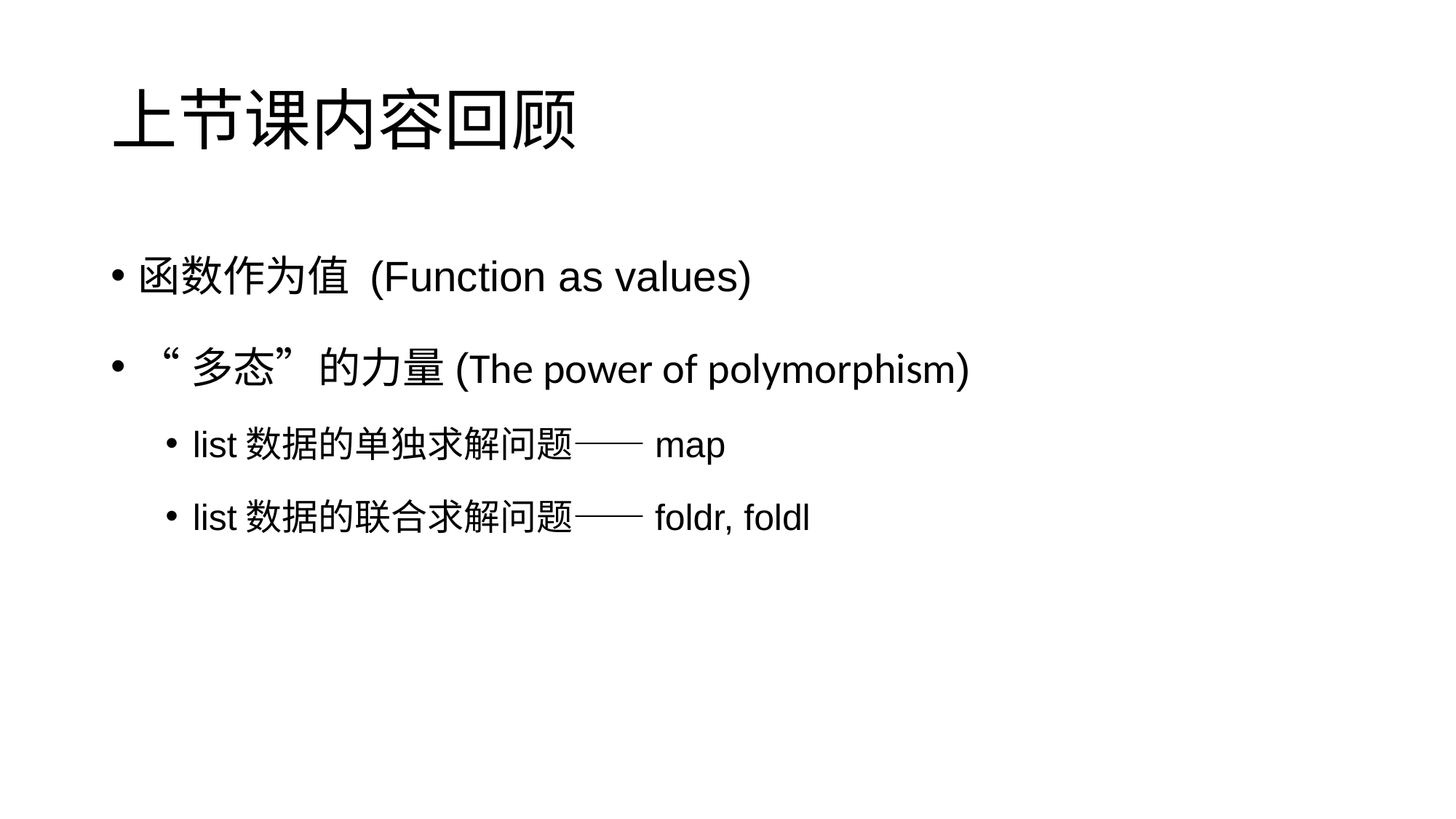

# 上节课内容回顾
函数作为值 (Function as values)
“多态”的力量(The power of polymorphism)
list数据的单独求解问题——map
list数据的联合求解问题——foldr, foldl